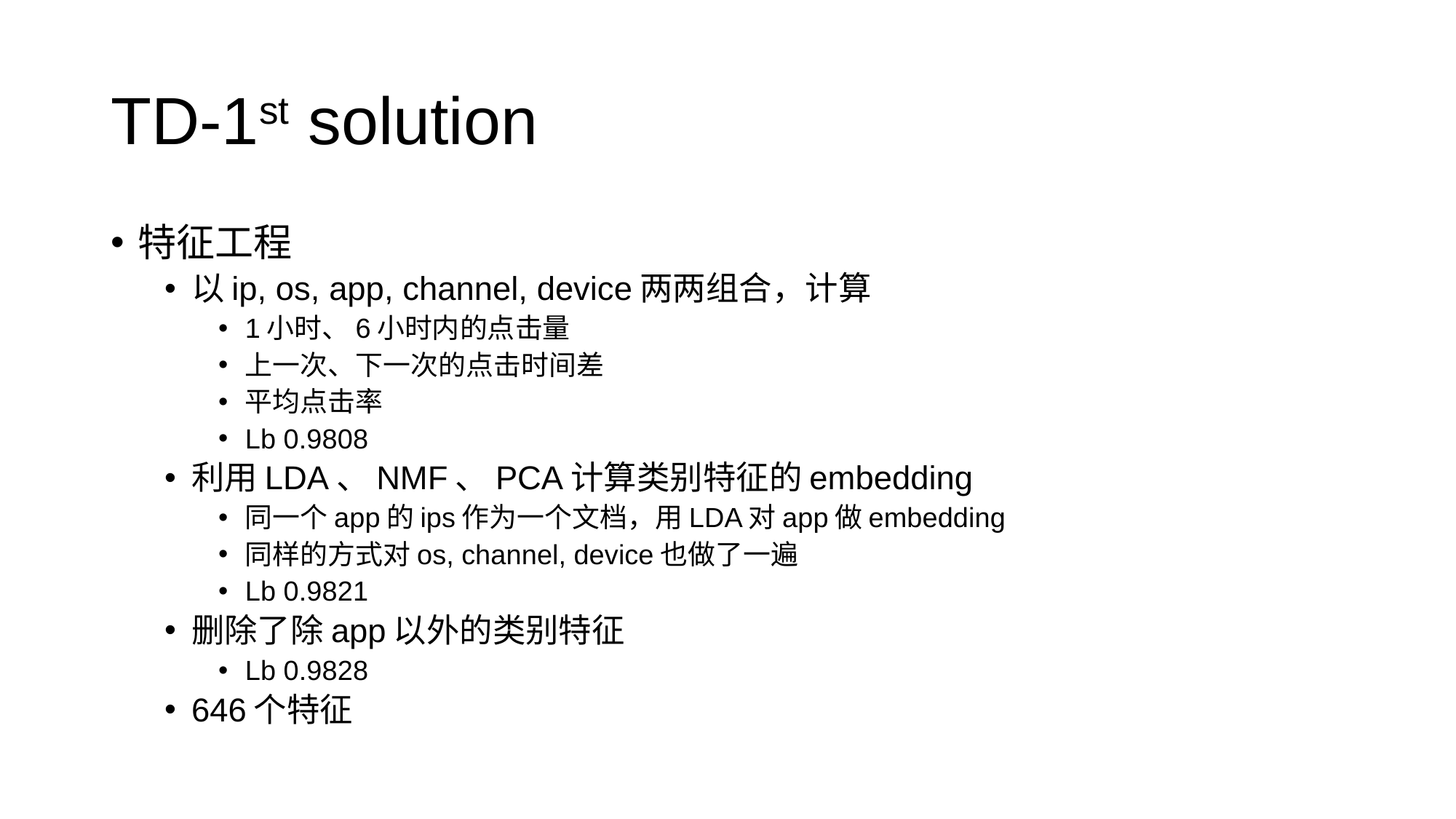

# TD-1st solution
特征工程
以ip, os, app, channel, device两两组合，计算
1小时、6小时内的点击量
上一次、下一次的点击时间差
平均点击率
Lb 0.9808
利用LDA、NMF、PCA计算类别特征的embedding
同一个app的ips作为一个文档，用LDA对app做embedding
同样的方式对os, channel, device也做了一遍
Lb 0.9821
删除了除app以外的类别特征
Lb 0.9828
646个特征